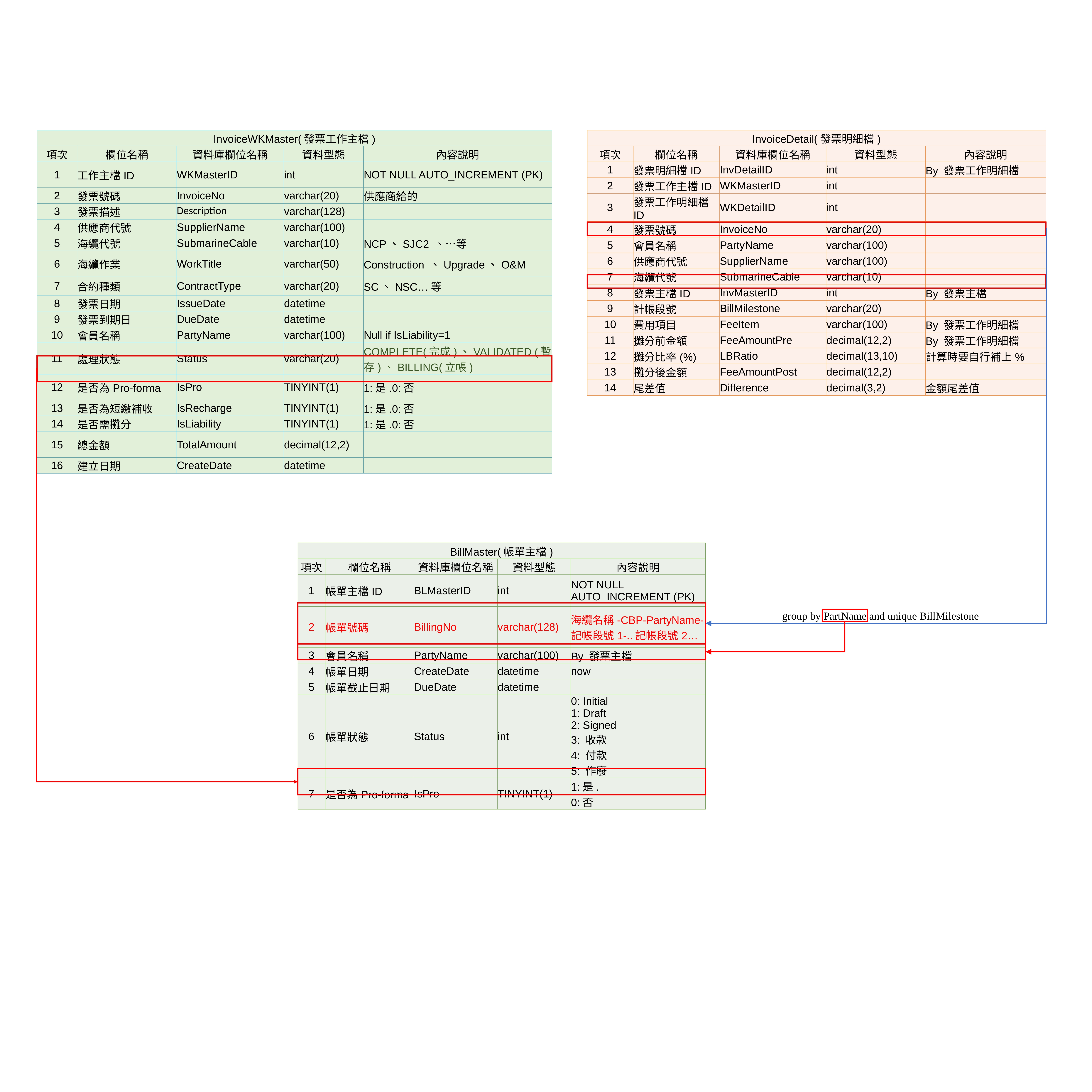

| InvoiceWKMaster(發票工作主檔) |  |  |  |  |
| --- | --- | --- | --- | --- |
| 項次 | 欄位名稱 | 資料庫欄位名稱 | 資料型態 | 內容說明 |
| 1 | 工作主檔ID | WKMasterID | int | NOT NULL AUTO\_INCREMENT (PK) |
| 2 | 發票號碼 | InvoiceNo | varchar(20) | 供應商給的 |
| 3 | 發票描述 | Description | varchar(128) |  |
| 4 | 供應商代號 | SupplierName | varchar(100) |  |
| 5 | 海纜代號 | SubmarineCable | varchar(10) | NCP、SJC2 、…等 |
| 6 | 海纜作業 | WorkTitle | varchar(50) | Construction 、Upgrade、O&M |
| 7 | 合約種類 | ContractType | varchar(20) | SC、NSC…等 |
| 8 | 發票日期 | IssueDate | datetime |  |
| 9 | 發票到期日 | DueDate | datetime |  |
| 10 | 會員名稱 | PartyName | varchar(100) | Null if IsLiability=1 |
| 11 | 處理狀態 | Status | varchar(20) | COMPLETE(完成)、VALIDATED (暫存)、BILLING(立帳) |
| 12 | 是否為Pro-forma | IsPro | TINYINT(1) | 1:是.0:否 |
| 13 | 是否為短繳補收 | IsRecharge | TINYINT(1) | 1:是.0:否 |
| 14 | 是否需攤分 | IsLiability | TINYINT(1) | 1:是.0:否 |
| 15 | 總金額 | TotalAmount | decimal(12,2) |  |
| 16 | 建立日期 | CreateDate | datetime |  |
| InvoiceDetail(發票明細檔) |  |  |  |  |
| --- | --- | --- | --- | --- |
| 項次 | 欄位名稱 | 資料庫欄位名稱 | 資料型態 | 內容說明 |
| 1 | 發票明細檔ID | InvDetailID | int | By 發票工作明細檔 |
| 2 | 發票工作主檔ID | WKMasterID | int |  |
| 3 | 發票工作明細檔ID | WKDetailID | int |  |
| 4 | 發票號碼 | InvoiceNo | varchar(20) |  |
| 5 | 會員名稱 | PartyName | varchar(100) |  |
| 6 | 供應商代號 | SupplierName | varchar(100) |  |
| 7 | 海纜代號 | SubmarineCable | varchar(10) |  |
| 8 | 發票主檔ID | InvMasterID | int | By 發票主檔 |
| 9 | 計帳段號 | BillMilestone | varchar(20) |  |
| 10 | 費用項目 | FeeItem | varchar(100) | By 發票工作明細檔 |
| 11 | 攤分前金額 | FeeAmountPre | decimal(12,2) | By 發票工作明細檔 |
| 12 | 攤分比率(%) | LBRatio | decimal(13,10) | 計算時要自行補上% |
| 13 | 攤分後金額 | FeeAmountPost | decimal(12,2) |  |
| 14 | 尾差值 | Difference | decimal(3,2) | 金額尾差值 |

| BillMaster(帳單主檔) |  |  |  |  |
| --- | --- | --- | --- | --- |
| 項次 | 欄位名稱 | 資料庫欄位名稱 | 資料型態 | 內容說明 |
| 1 | 帳單主檔ID | BLMasterID | int | NOT NULL AUTO\_INCREMENT (PK) |
| 2 | 帳單號碼 | BillingNo | varchar(128) | 海纜名稱-CBP-PartyName-記帳段號1-..記帳段號2… |
| 3 | 會員名稱 | PartyName | varchar(100) | By 發票主檔 |
| 4 | 帳單日期 | CreateDate | datetime | now |
| 5 | 帳單截止日期 | DueDate | datetime |  |
| 6 | 帳單狀態 | Status | int | 0: Initial 1: Draft 2: Signed 3: 收款 4: 付款 5: 作廢 |
| 7 | 是否為Pro-forma | IsPro | TINYINT(1) | 1:是. 0:否 |

group by PartName and unique BillMilestone